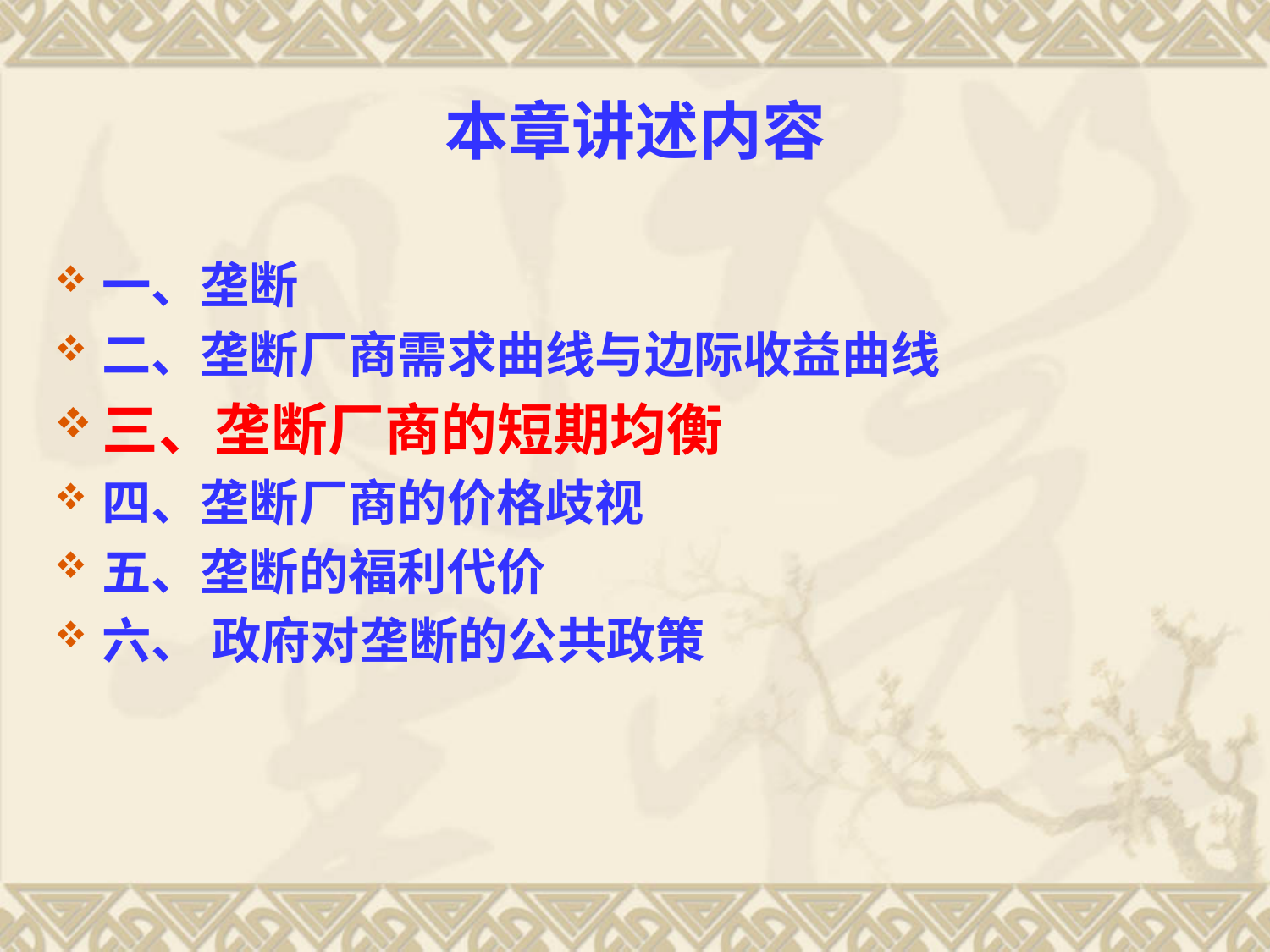

本章讲述内容
一、垄断
二、垄断厂商需求曲线与边际收益曲线
三、垄断厂商的短期均衡
四、垄断厂商的价格歧视
五、垄断的福利代价
六、 政府对垄断的公共政策